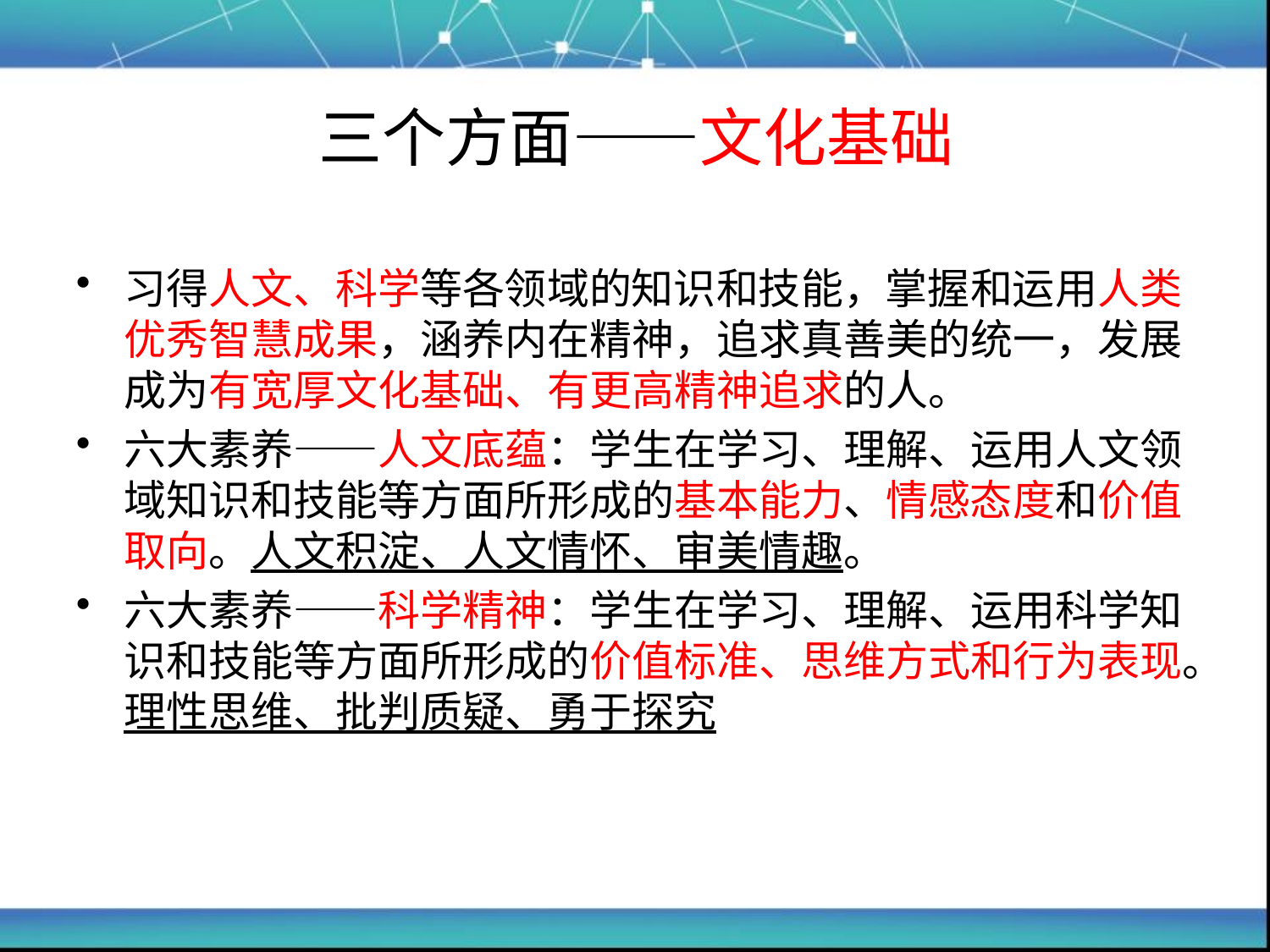

# 三个方面——文化基础

习得人文、科学等各领域的知识和技能，掌握和运用人类优秀智慧成果，涵养内在精神，追求真善美的统一，发展成为有宽厚文化基础、有更高精神追求的人。
六大素养——人文底蕴：学生在学习、理解、运用人文领域知识和技能等方面所形成的基本能力、情感态度和价值取向。人文积淀、人文情怀、审美情趣。
六大素养——科学精神：学生在学习、理解、运用科学知识和技能等方面所形成的价值标准、思维方式和行为表现。理性思维、批判质疑、勇于探究